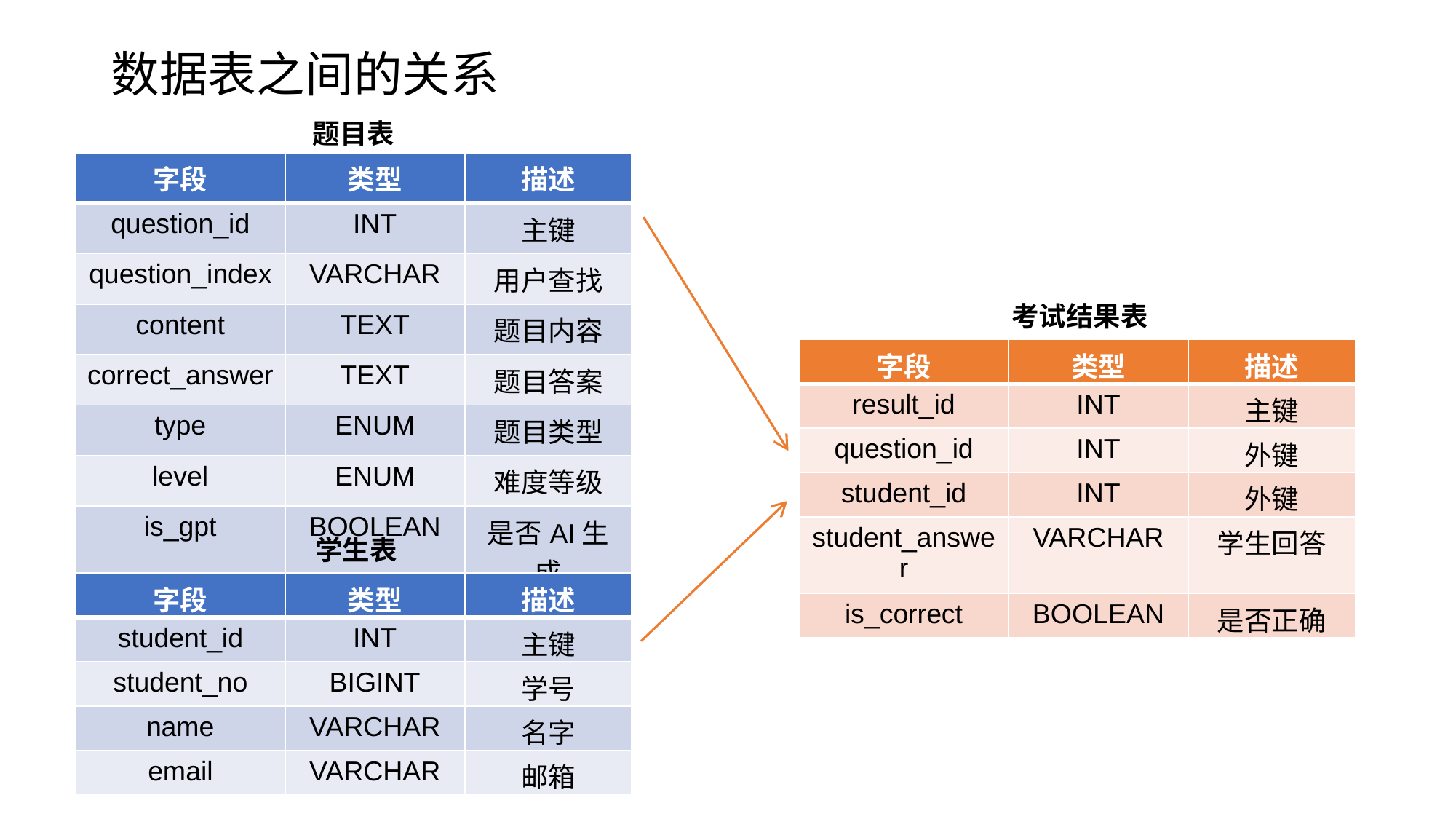

# 数据表之间的关系
题目表
| 字段 | 类型 | 描述 |
| --- | --- | --- |
| question\_id | INT | 主键 |
| question\_index | VARCHAR | 用户查找 |
| content | TEXT | 题目内容 |
| correct\_answer | TEXT | 题目答案 |
| type | ENUM | 题目类型 |
| level | ENUM | 难度等级 |
| is\_gpt | BOOLEAN | 是否AI生成 |
考试结果表
| 字段 | 类型 | 描述 |
| --- | --- | --- |
| result\_id | INT | 主键 |
| question\_id | INT | 外键 |
| student\_id | INT | 外键 |
| student\_answer | VARCHAR | 学生回答 |
| is\_correct | BOOLEAN | 是否正确 |
学生表
| 字段 | 类型 | 描述 |
| --- | --- | --- |
| student\_id | INT | 主键 |
| student\_no | BIGINT | 学号 |
| name | VARCHAR | 名字 |
| email | VARCHAR | 邮箱 |